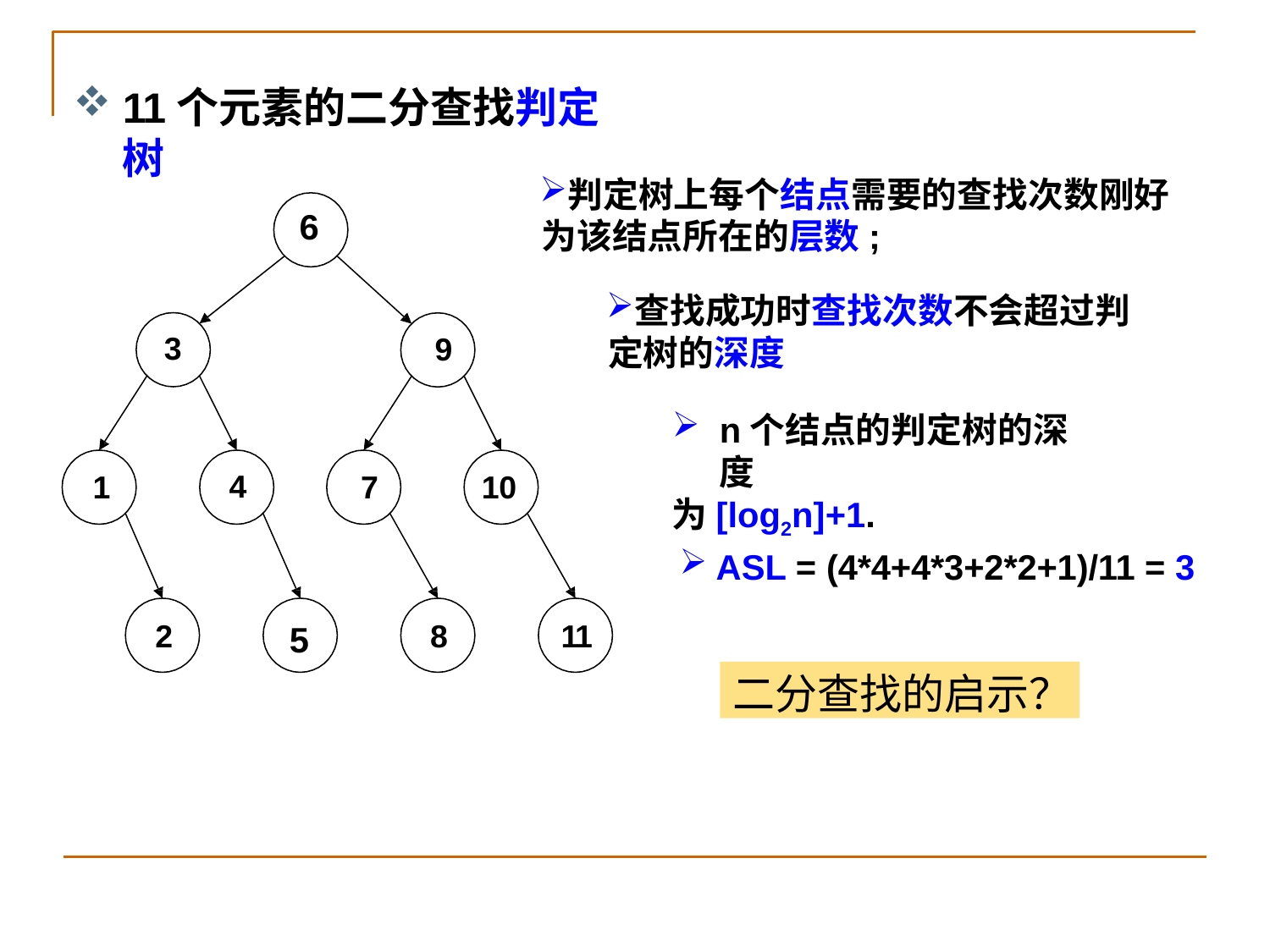

11个元素的二分查找判定树
判定树上每个结点需要的查找次数刚好 为该结点所在的层数;

6

查找成功时查找次数不会超过判 定树的深度

3
9

n个结点的判定树的深度
为[log2n]+1.

4
1
7
10

ASL = (4*4+4*3+2*2+1)/11 = 3

2
8
11
5
二分查找的启示？